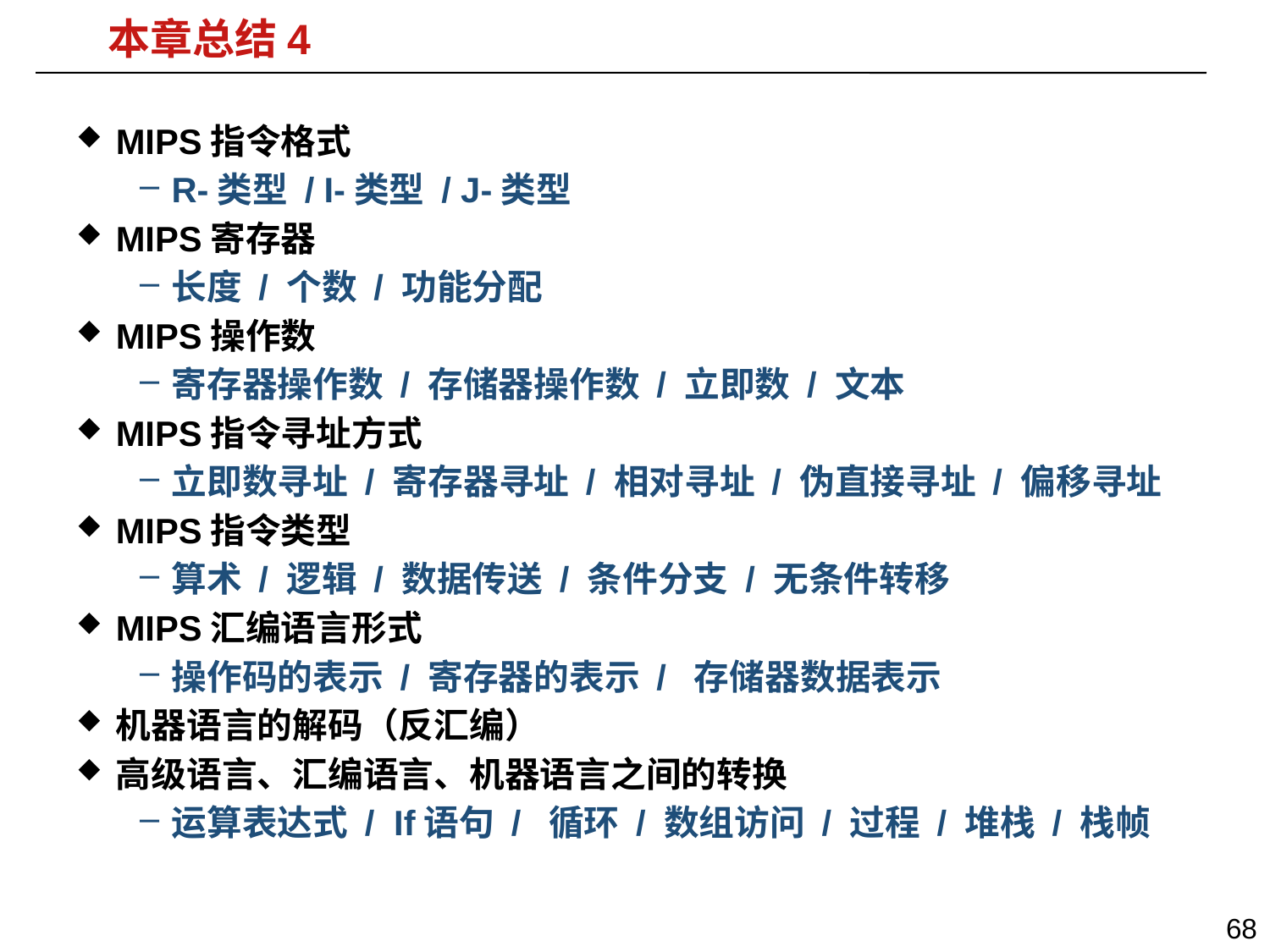

# 本章总结4
MIPS指令格式
R-类型 / I-类型 / J-类型
MIPS寄存器
长度 / 个数 / 功能分配
MIPS操作数
寄存器操作数 / 存储器操作数 / 立即数 / 文本
MIPS指令寻址方式
立即数寻址 / 寄存器寻址 / 相对寻址 / 伪直接寻址 / 偏移寻址
MIPS指令类型
算术 / 逻辑 / 数据传送 / 条件分支 / 无条件转移
MIPS汇编语言形式
操作码的表示 / 寄存器的表示 /  存储器数据表示
机器语言的解码（反汇编）
高级语言、汇编语言、机器语言之间的转换
运算表达式 /  If语句 /  循环 / 数组访问 / 过程 / 堆栈 / 栈帧